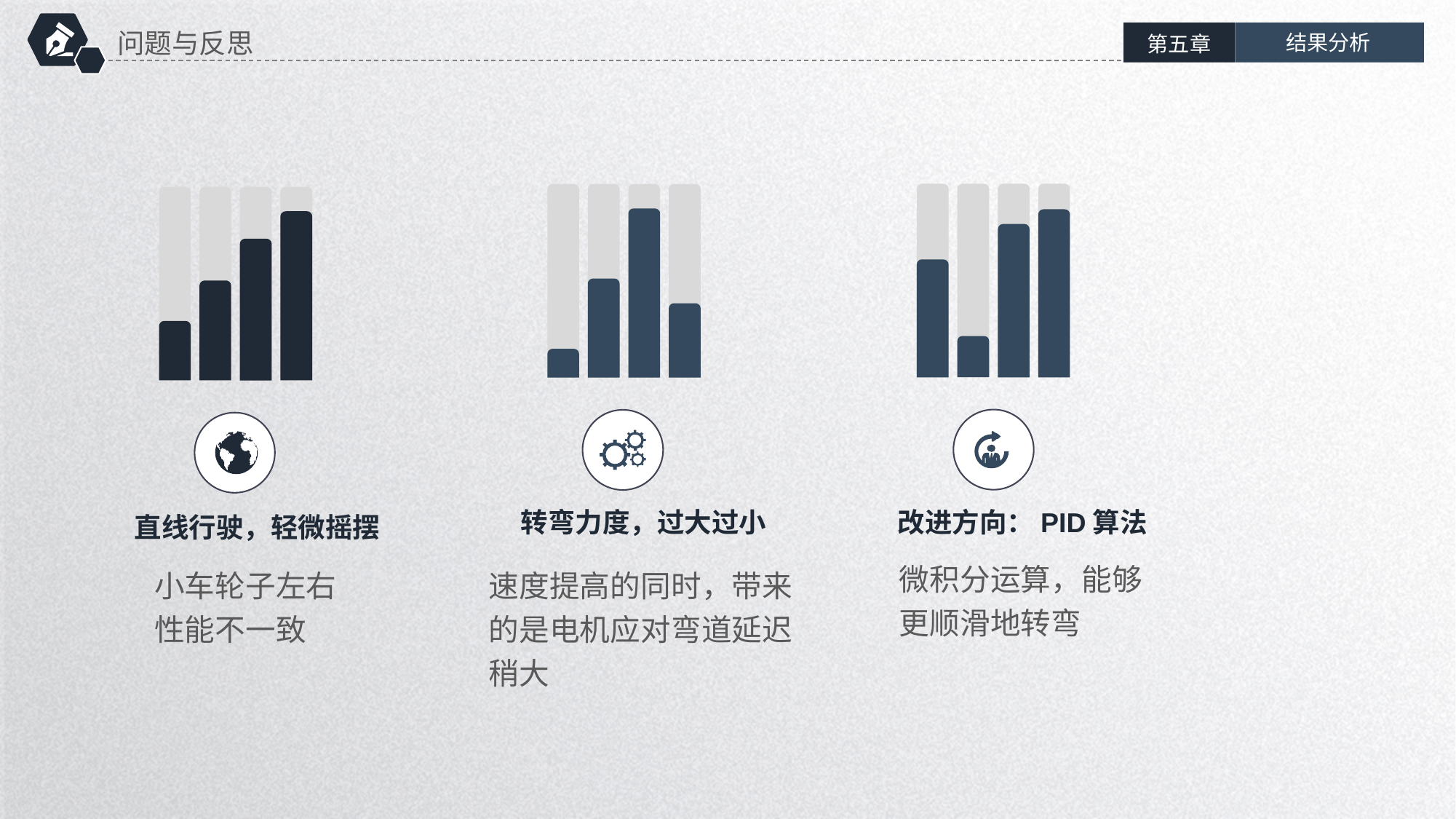

问题与反思
结果分析
第五章

转弯力度，过大过小
改进方向：PID算法
直线行驶，轻微摇摆
微积分运算，能够更顺滑地转弯
小车轮子左右性能不一致
速度提高的同时，带来的是电机应对弯道延迟稍大
延时符